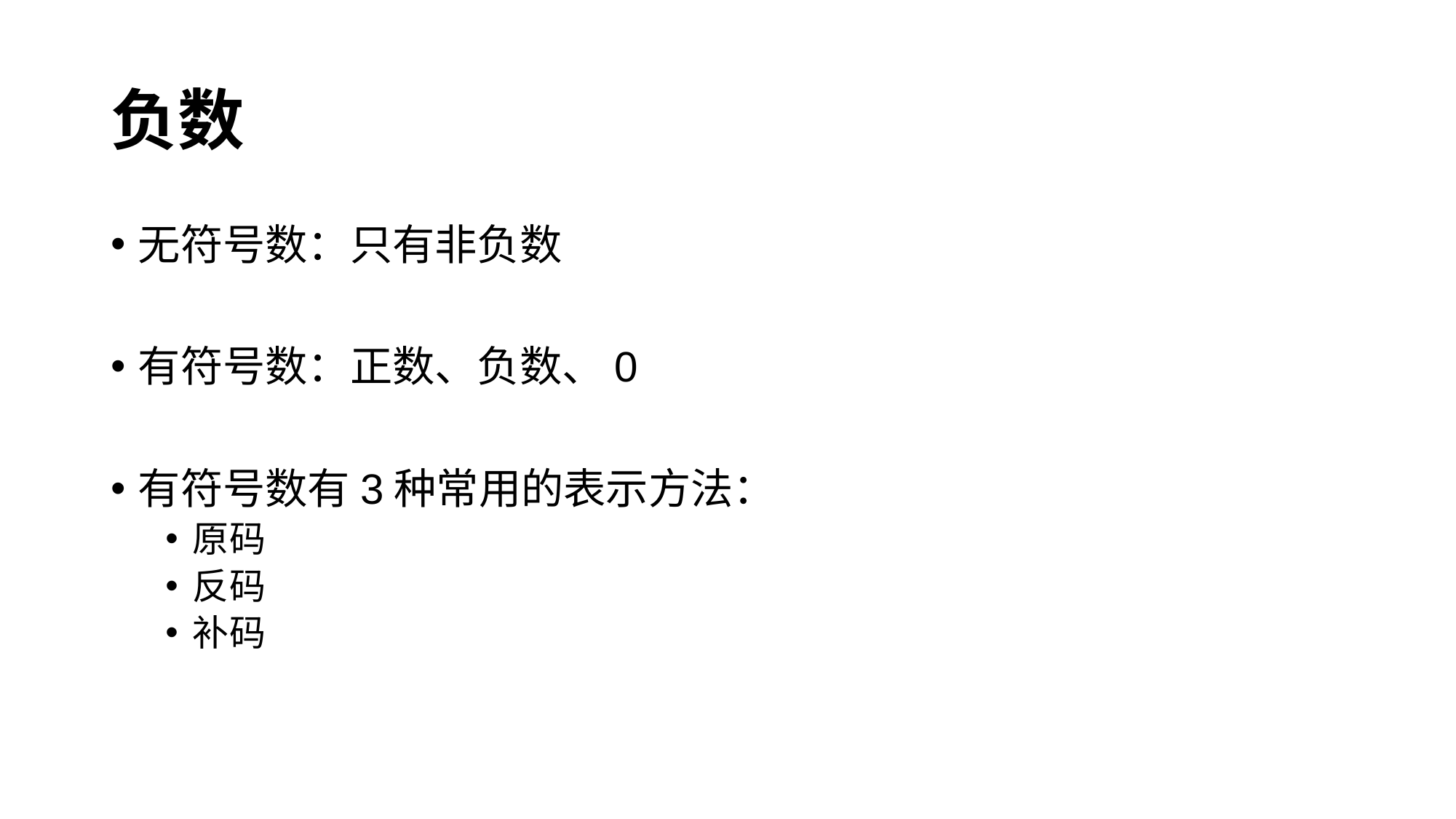

# 负数
无符号数：只有非负数

有符号数：正数、负数、0

有符号数有3种常用的表示方法：
原码
反码
补码